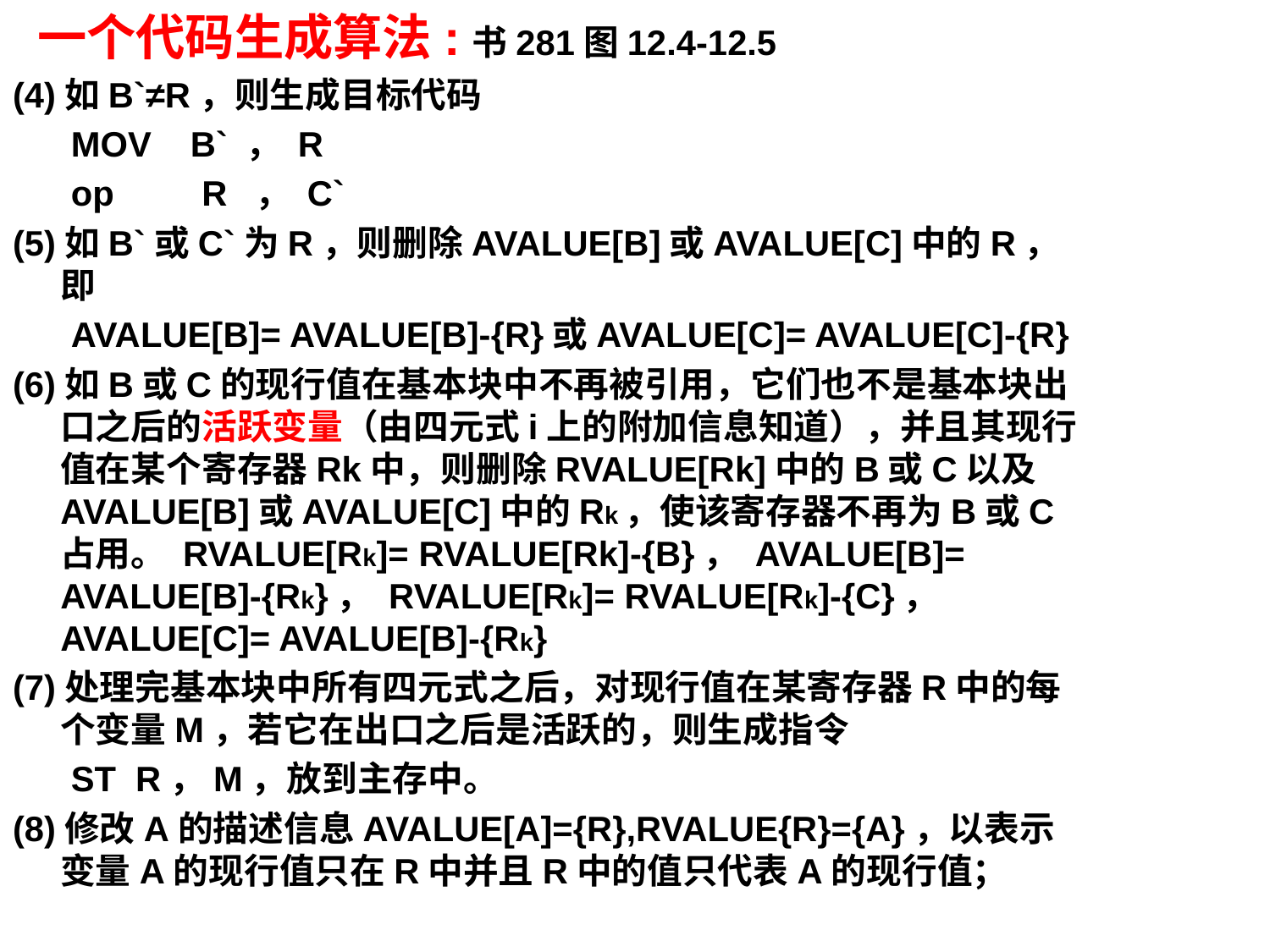

一个代码生成算法:书281图12.4-12.5
# (4)如B`≠R，则生成目标代码
      MOV    B` ， R
      op         R  ， C`
(5)如B`或C`为R，则删除AVALUE[B]或AVALUE[C]中的R，即
      AVALUE[B]= AVALUE[B]-{R}或AVALUE[C]= AVALUE[C]-{R}
(6)如B或C的现行值在基本块中不再被引用，它们也不是基本块出口之后的活跃变量（由四元式i上的附加信息知道），并且其现行值在某个寄存器Rk中，则删除RVALUE[Rk]中的B或C以及AVALUE[B]或AVALUE[C]中的Rk，使该寄存器不再为B或C占用。 RVALUE[Rk]= RVALUE[Rk]-{B}， AVALUE[B]= AVALUE[B]-{Rk}， RVALUE[Rk]= RVALUE[Rk]-{C}， AVALUE[C]= AVALUE[B]-{Rk}
(7)处理完基本块中所有四元式之后，对现行值在某寄存器R中的每个变量M，若它在出口之后是活跃的，则生成指令
      ST  R，M，放到主存中。
(8)修改A的描述信息AVALUE[A]={R},RVALUE{R}={A}，以表示变量A的现行值只在R中并且R中的值只代表A的现行值；